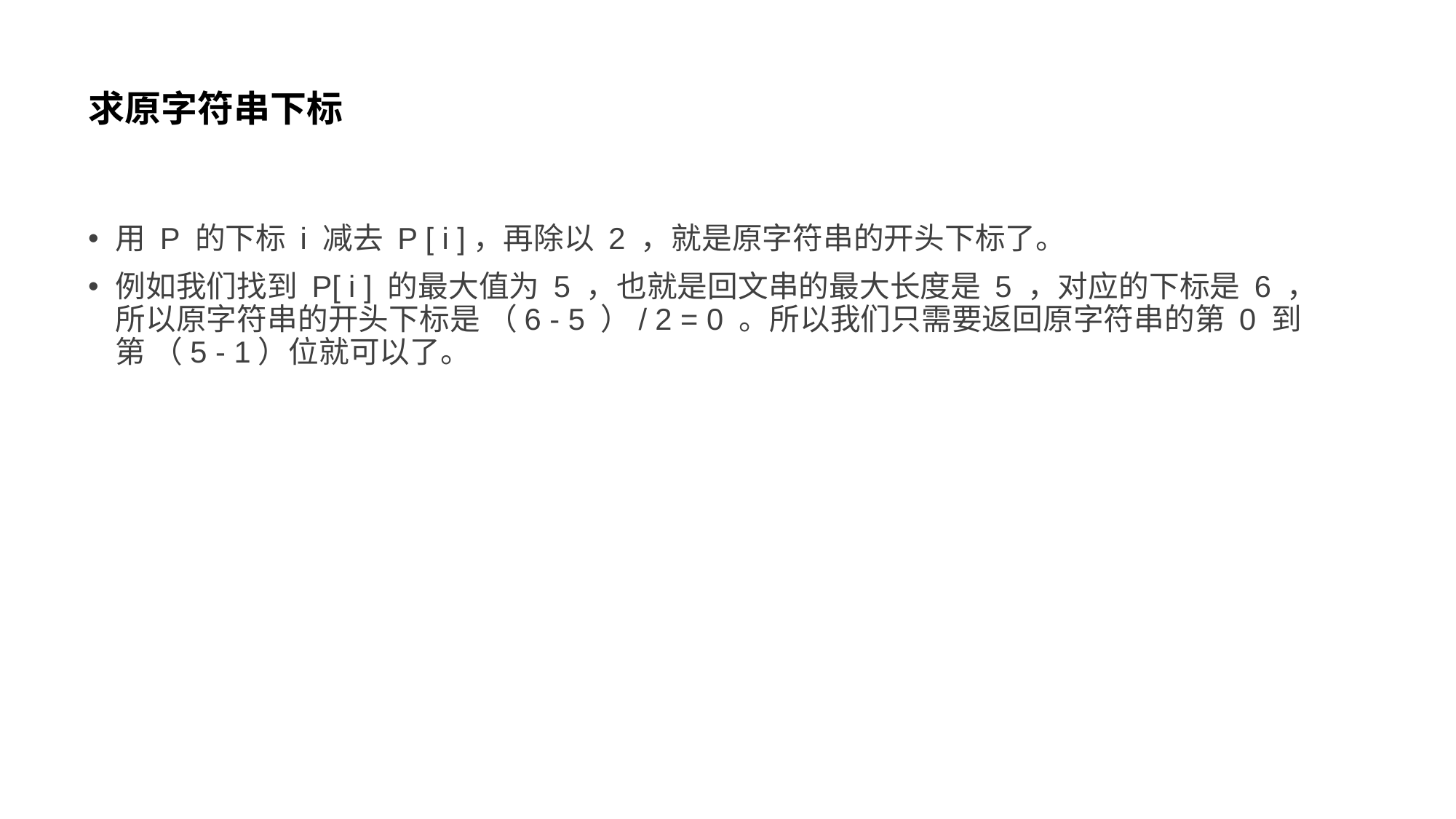

# 求原字符串下标
用 P 的下标 i 减去 P [ i ]，再除以 2 ，就是原字符串的开头下标了。
例如我们找到 P[ i ] 的最大值为 5 ，也就是回文串的最大长度是 5 ，对应的下标是 6 ，所以原字符串的开头下标是 （6 - 5 ）/ 2 = 0 。所以我们只需要返回原字符串的第 0 到 第 （5 - 1）位就可以了。